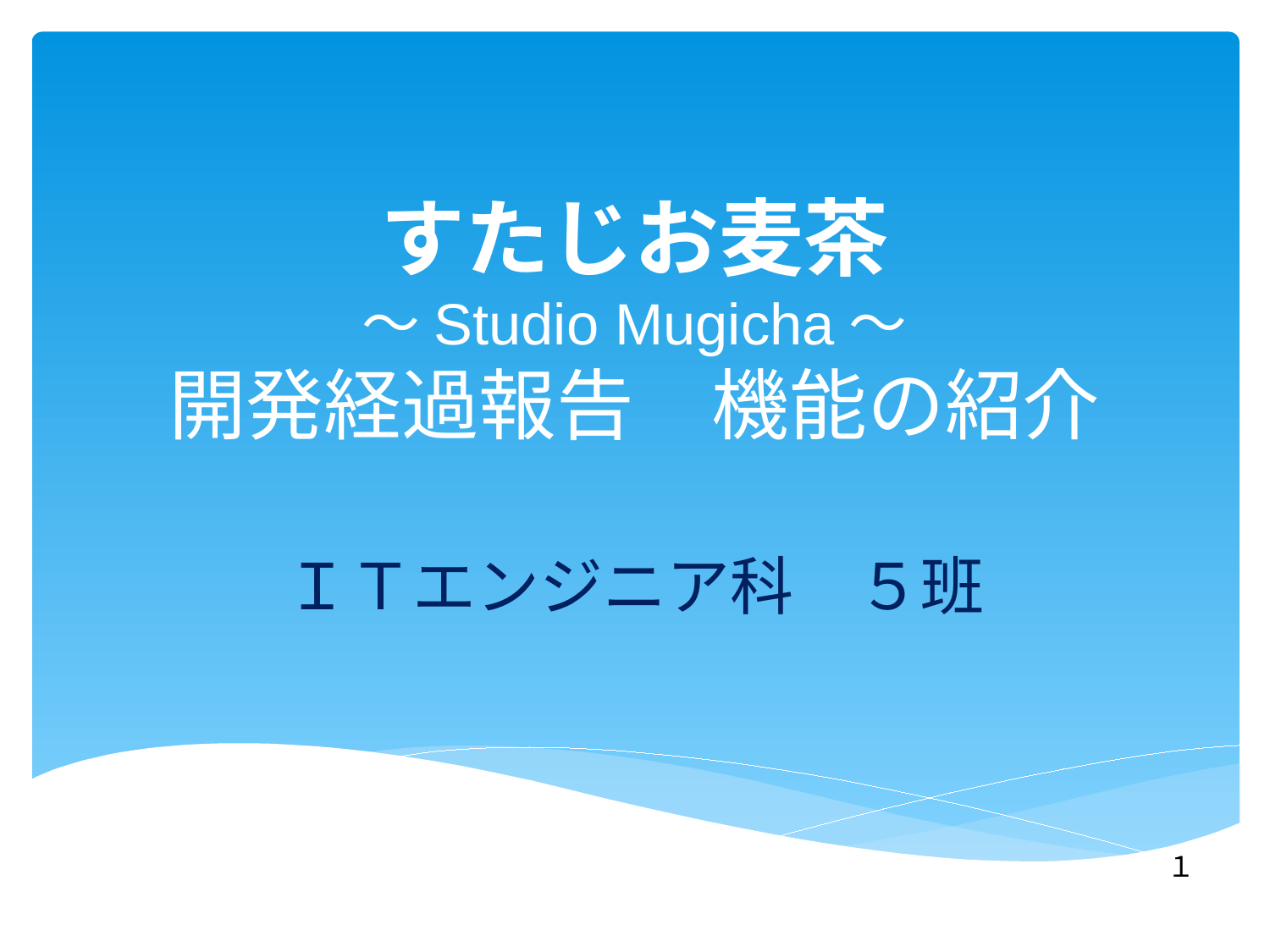

# すたじお麦茶 ～Studio Mugicha～ 開発経過報告　機能の紹介
ＩＴエンジニア科　５班

１